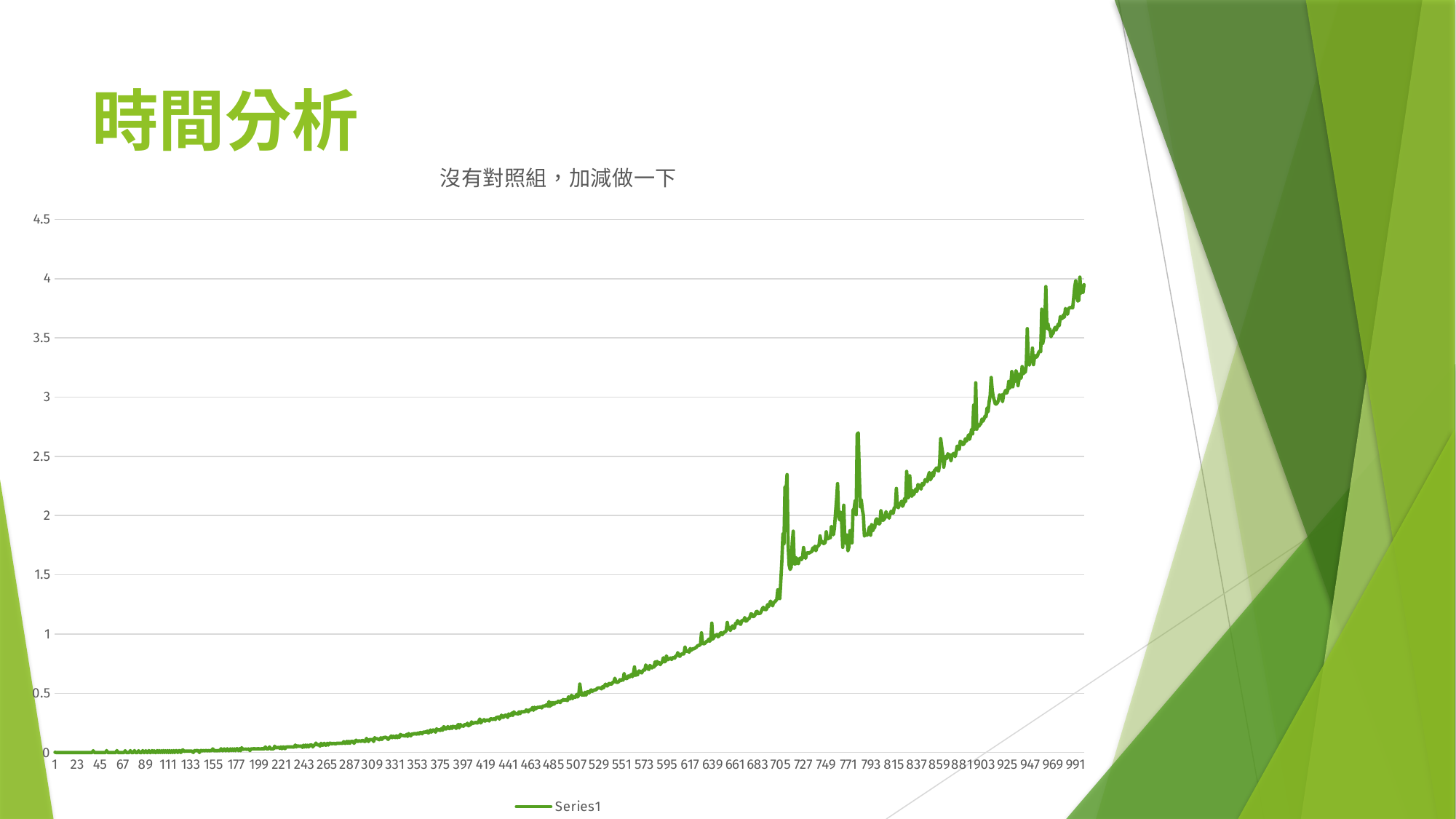

# 時間分析

### Chart: 沒有對照組，加減做一下

| Category |  |
|---|---|